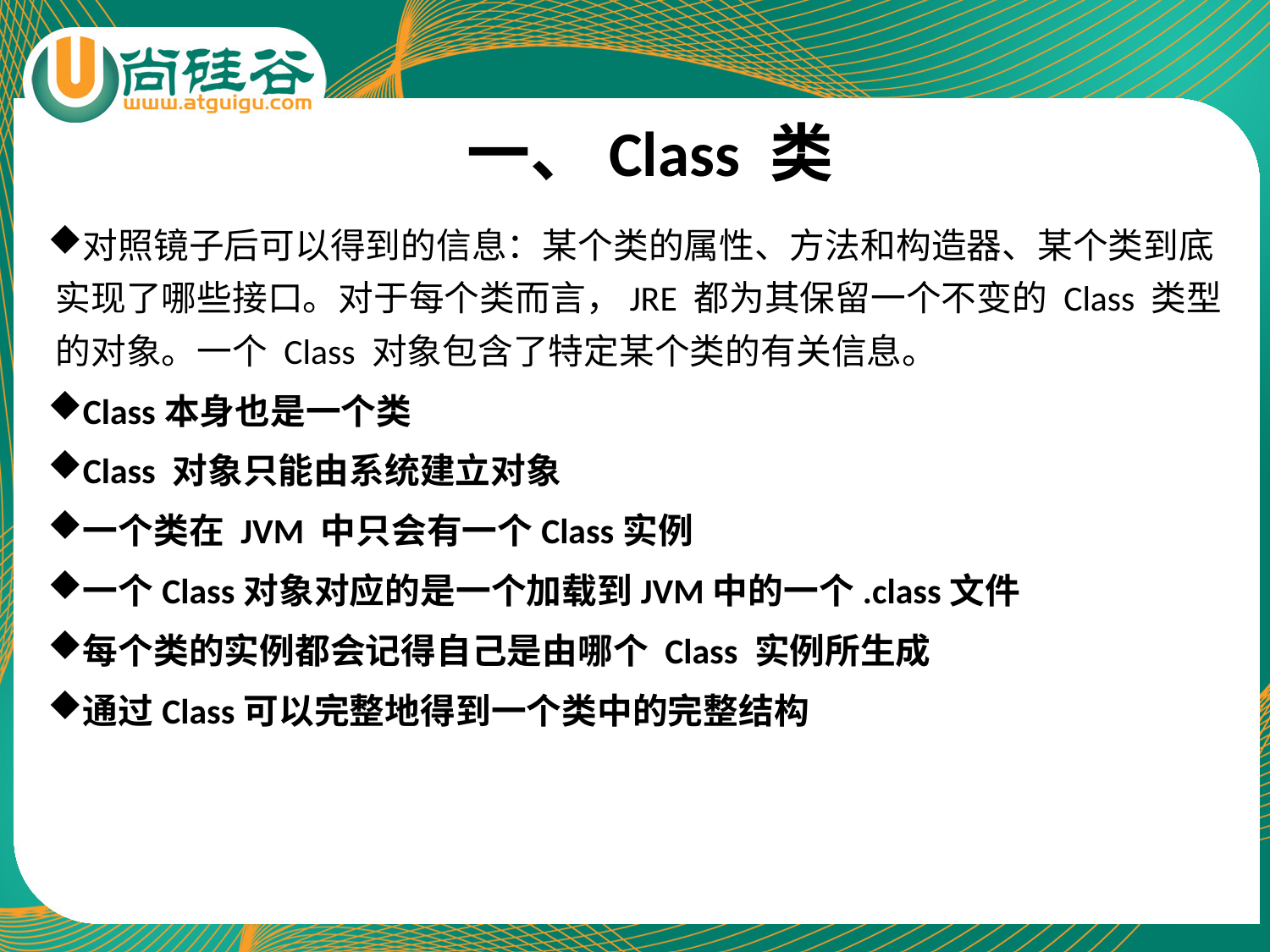

# 一、Class 类
对照镜子后可以得到的信息：某个类的属性、方法和构造器、某个类到底实现了哪些接口。对于每个类而言，JRE 都为其保留一个不变的 Class 类型的对象。一个 Class 对象包含了特定某个类的有关信息。
Class本身也是一个类
Class 对象只能由系统建立对象
一个类在 JVM 中只会有一个Class实例
一个Class对象对应的是一个加载到JVM中的一个.class文件
每个类的实例都会记得自己是由哪个 Class 实例所生成
通过Class可以完整地得到一个类中的完整结构